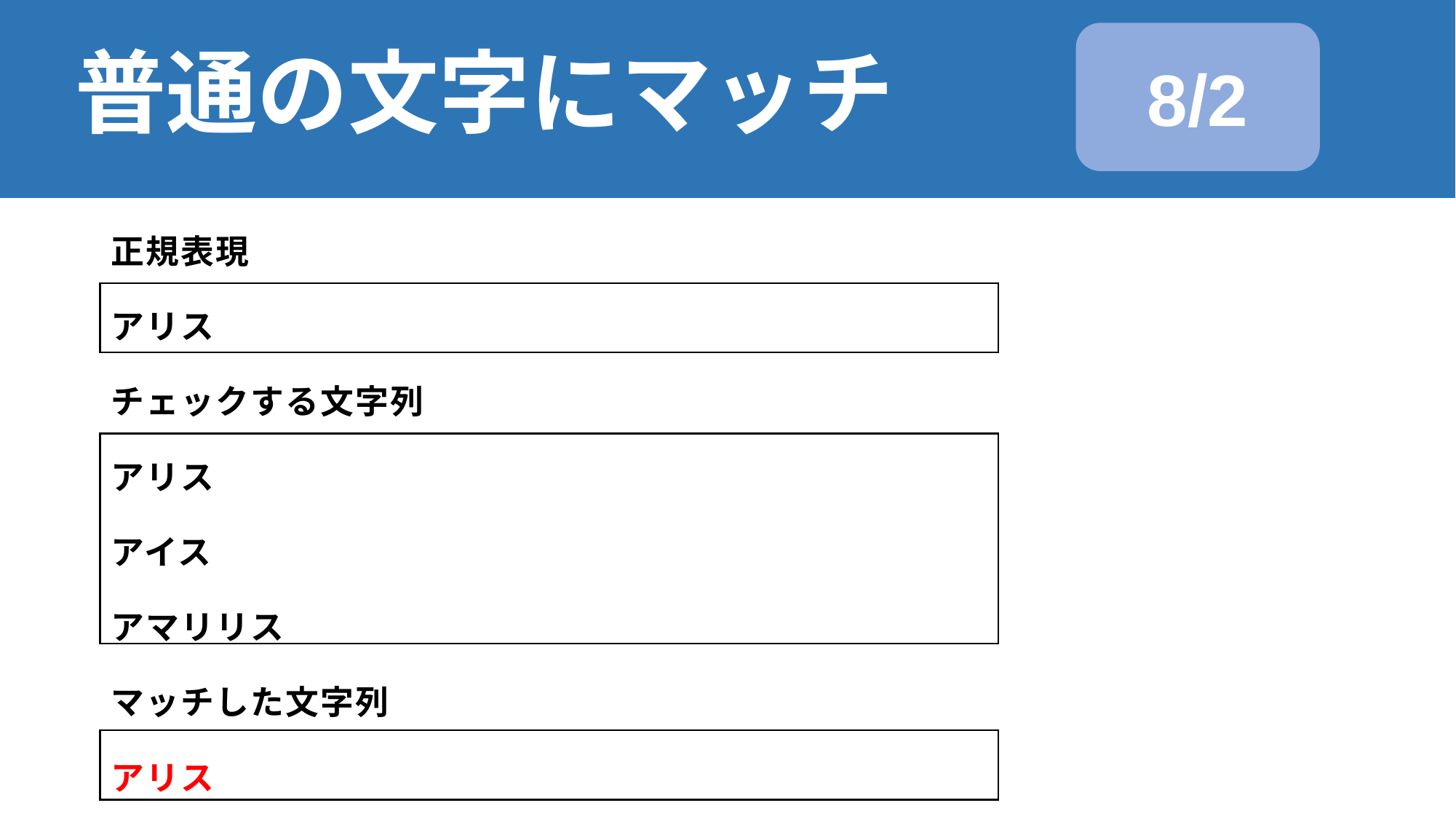

# 普通の文字にマッチ
8/2
正規表現
アリス
チェックする文字列
アリス
アイス
アマリリス
マッチした文字列
アリス